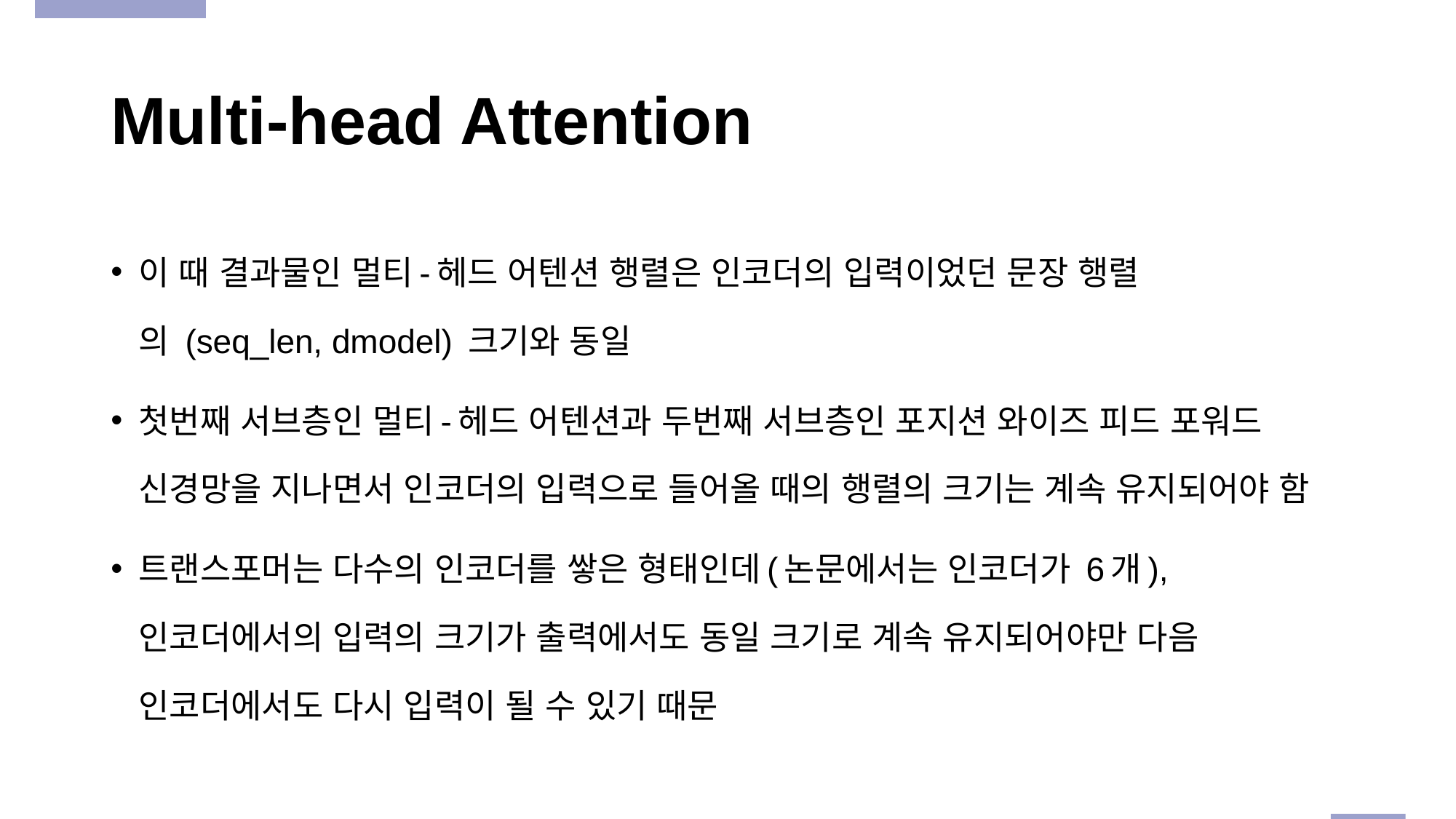

# Multi-head Attention
이 때 결과물인 멀티-헤드 어텐션 행렬은 인코더의 입력이었던 문장 행렬의 (seq_len, dmodel) 크기와 동일
첫번째 서브층인 멀티-헤드 어텐션과 두번째 서브층인 포지션 와이즈 피드 포워드 신경망을 지나면서 인코더의 입력으로 들어올 때의 행렬의 크기는 계속 유지되어야 함
트랜스포머는 다수의 인코더를 쌓은 형태인데(논문에서는 인코더가 6개), 인코더에서의 입력의 크기가 출력에서도 동일 크기로 계속 유지되어야만 다음 인코더에서도 다시 입력이 될 수 있기 때문